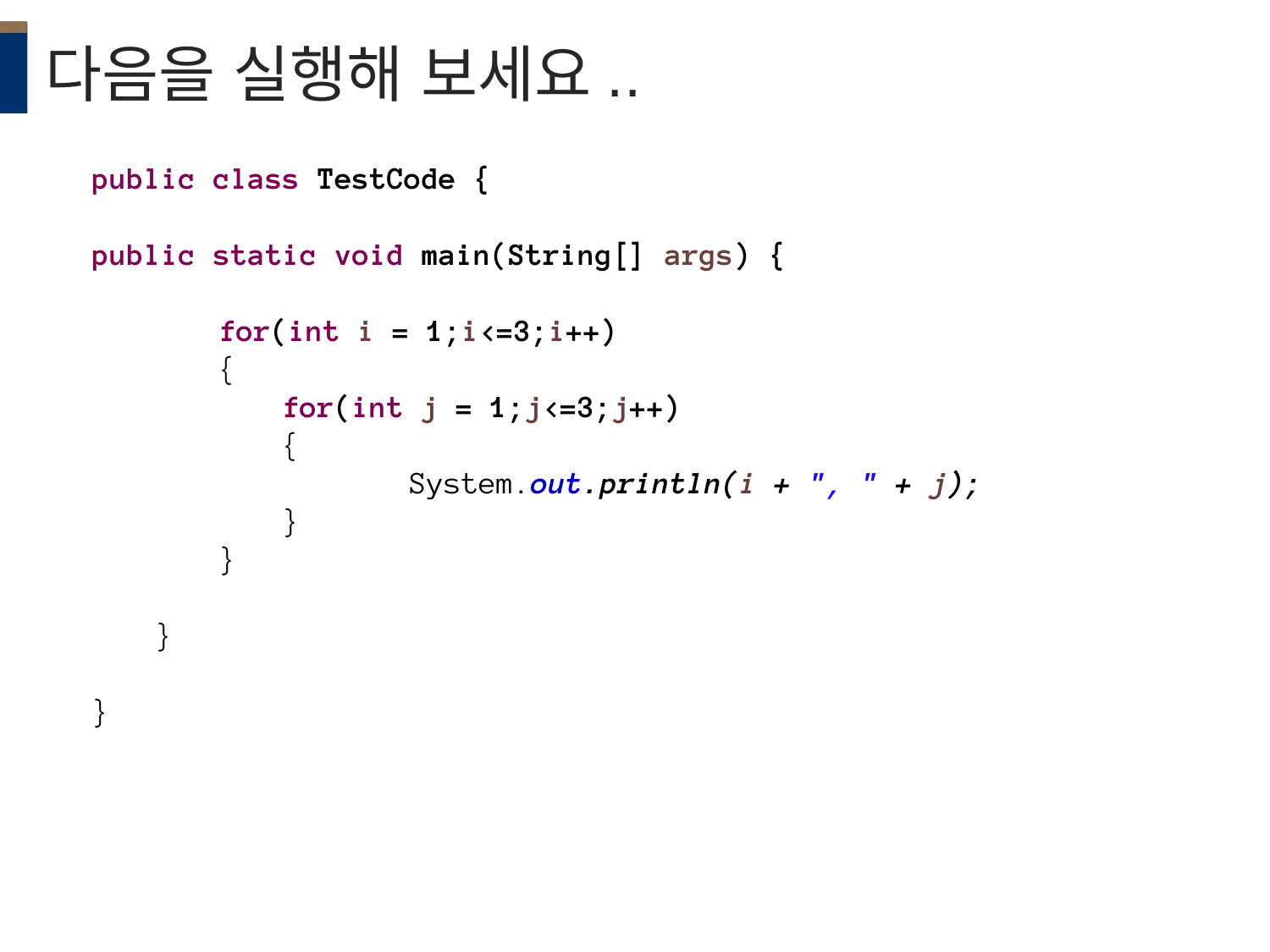

# 다음을 실행해 보세요..
public class TestCode {

public static void main(String[] args) {

for(int i = 1;i<=3;i++)
{
for(int j = 1;j<=3;j++)
{
	System.out.println(i + ", " + j);
}
}

}

}